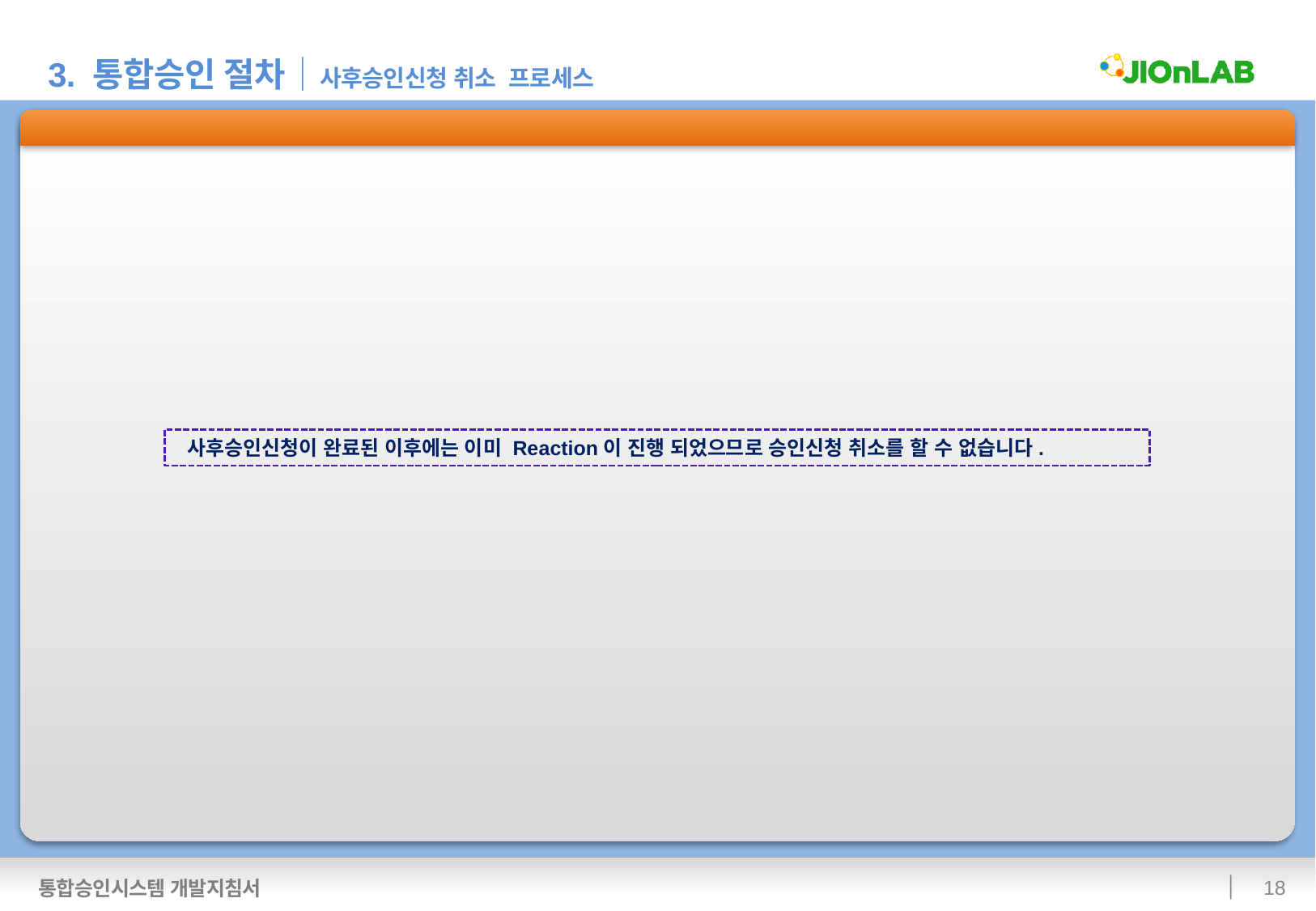

3. 통합승인 절차│사후승인신청 취소  프로세스

통합승인시스템 승인절차서

 사후승인신청이 완료된 이후에는 이미 Reaction이 진행 되었으므로 승인신청 취소를 할 수 없습니다.
 18